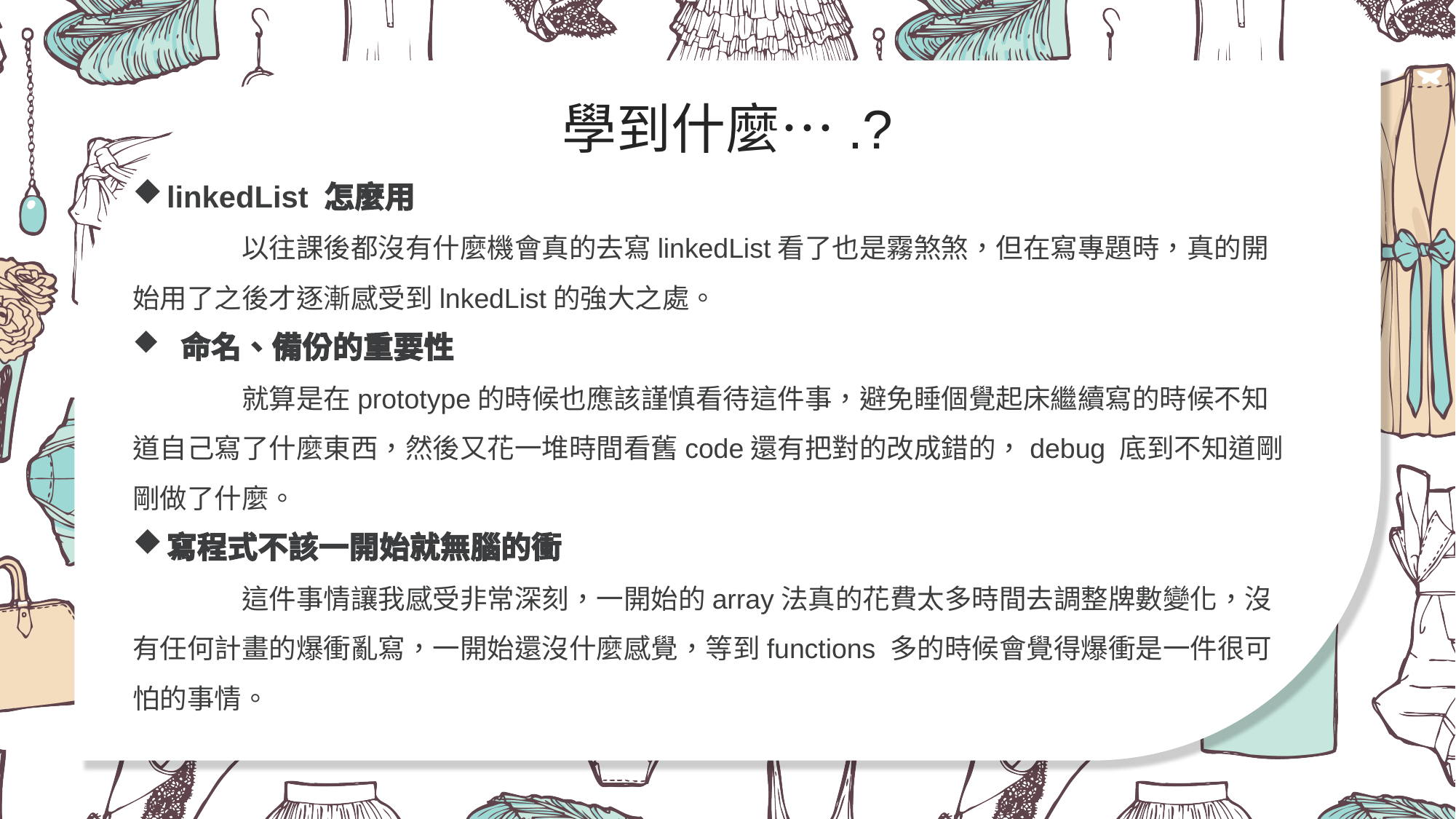

學到什麼….?
linkedList 怎麼用
	以往課後都沒有什麼機會真的去寫linkedList看了也是霧煞煞，但在寫專題時，真的開始用了之後才逐漸感受到lnkedList的強大之處。
 命名、備份的重要性
	就算是在prototype的時候也應該謹慎看待這件事，避免睡個覺起床繼續寫的時候不知道自己寫了什麼東西，然後又花一堆時間看舊code還有把對的改成錯的，debug 底到不知道剛剛做了什麼。
寫程式不該一開始就無腦的衝
	這件事情讓我感受非常深刻，一開始的array法真的花費太多時間去調整牌數變化，沒有任何計畫的爆衝亂寫，一開始還沒什麼感覺，等到functions 多的時候會覺得爆衝是一件很可怕的事情。